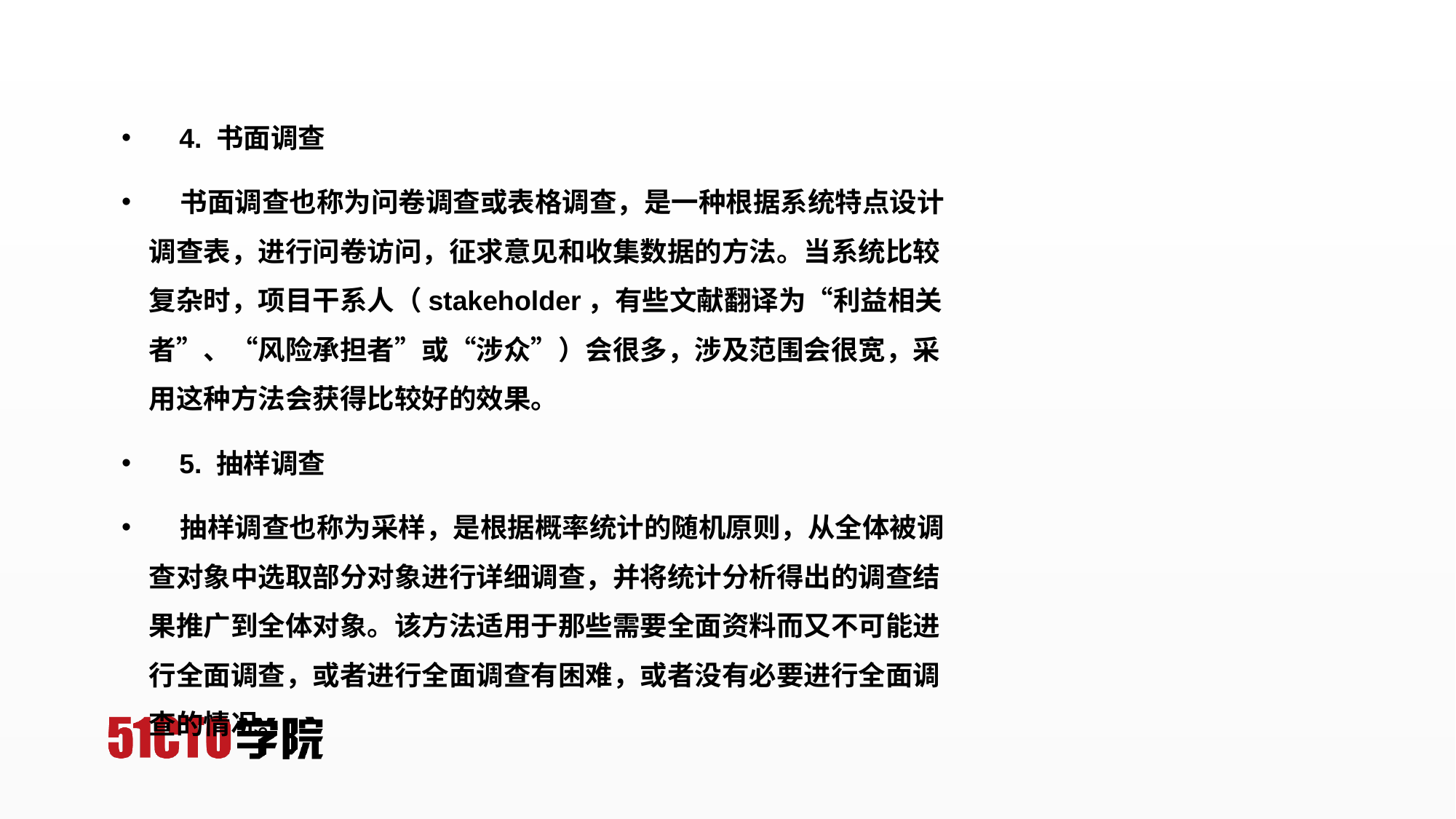

4. 书面调查
    书面调查也称为问卷调查或表格调查，是一种根据系统特点设计调查表，进行问卷访问，征求意见和收集数据的方法。当系统比较复杂时，项目干系人（stakeholder，有些文献翻译为“利益相关者”、“风险承担者”或“涉众”）会很多，涉及范围会很宽，采用这种方法会获得比较好的效果。
    5. 抽样调查
    抽样调查也称为采样，是根据概率统计的随机原则，从全体被调查对象中选取部分对象进行详细调查，并将统计分析得出的调查结果推广到全体对象。该方法适用于那些需要全面资料而又不可能进行全面调查，或者进行全面调查有困难，或者没有必要进行全面调查的情况。